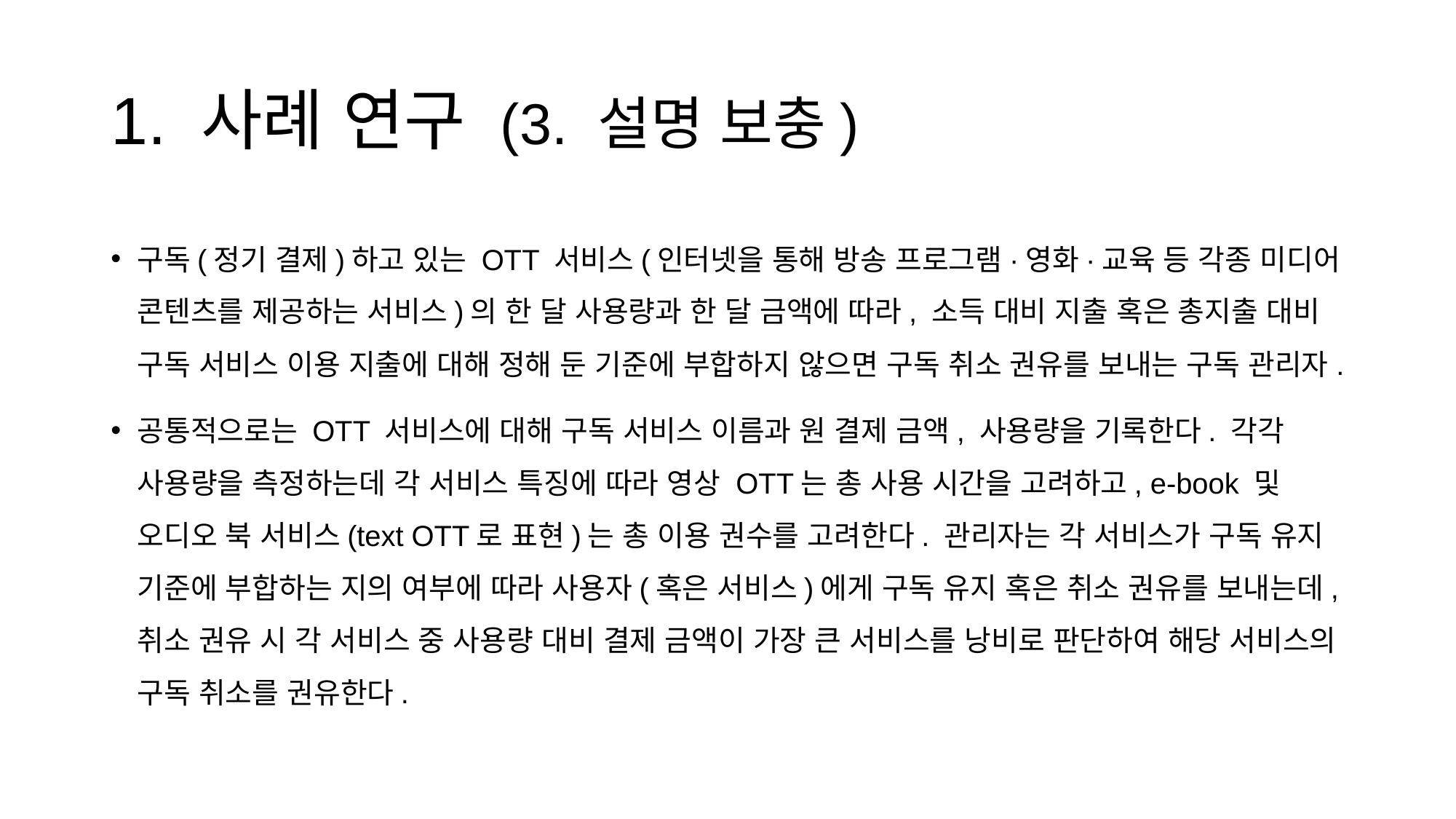

# 1. 사례 연구 (3. 설명 보충)
구독(정기 결제)하고 있는 OTT 서비스(인터넷을 통해 방송 프로그램·영화·교육 등 각종 미디어 콘텐츠를 제공하는 서비스)의 한 달 사용량과 한 달 금액에 따라, 소득 대비 지출 혹은 총지출 대비 구독 서비스 이용 지출에 대해 정해 둔 기준에 부합하지 않으면 구독 취소 권유를 보내는 구독 관리자.
공통적으로는 OTT 서비스에 대해 구독 서비스 이름과 원 결제 금액, 사용량을 기록한다. 각각 사용량을 측정하는데 각 서비스 특징에 따라 영상 OTT는 총 사용 시간을 고려하고, e-book 및 오디오 북 서비스(text OTT로 표현)는 총 이용 권수를 고려한다. 관리자는 각 서비스가 구독 유지 기준에 부합하는 지의 여부에 따라 사용자(혹은 서비스)에게 구독 유지 혹은 취소 권유를 보내는데, 취소 권유 시 각 서비스 중 사용량 대비 결제 금액이 가장 큰 서비스를 낭비로 판단하여 해당 서비스의 구독 취소를 권유한다.